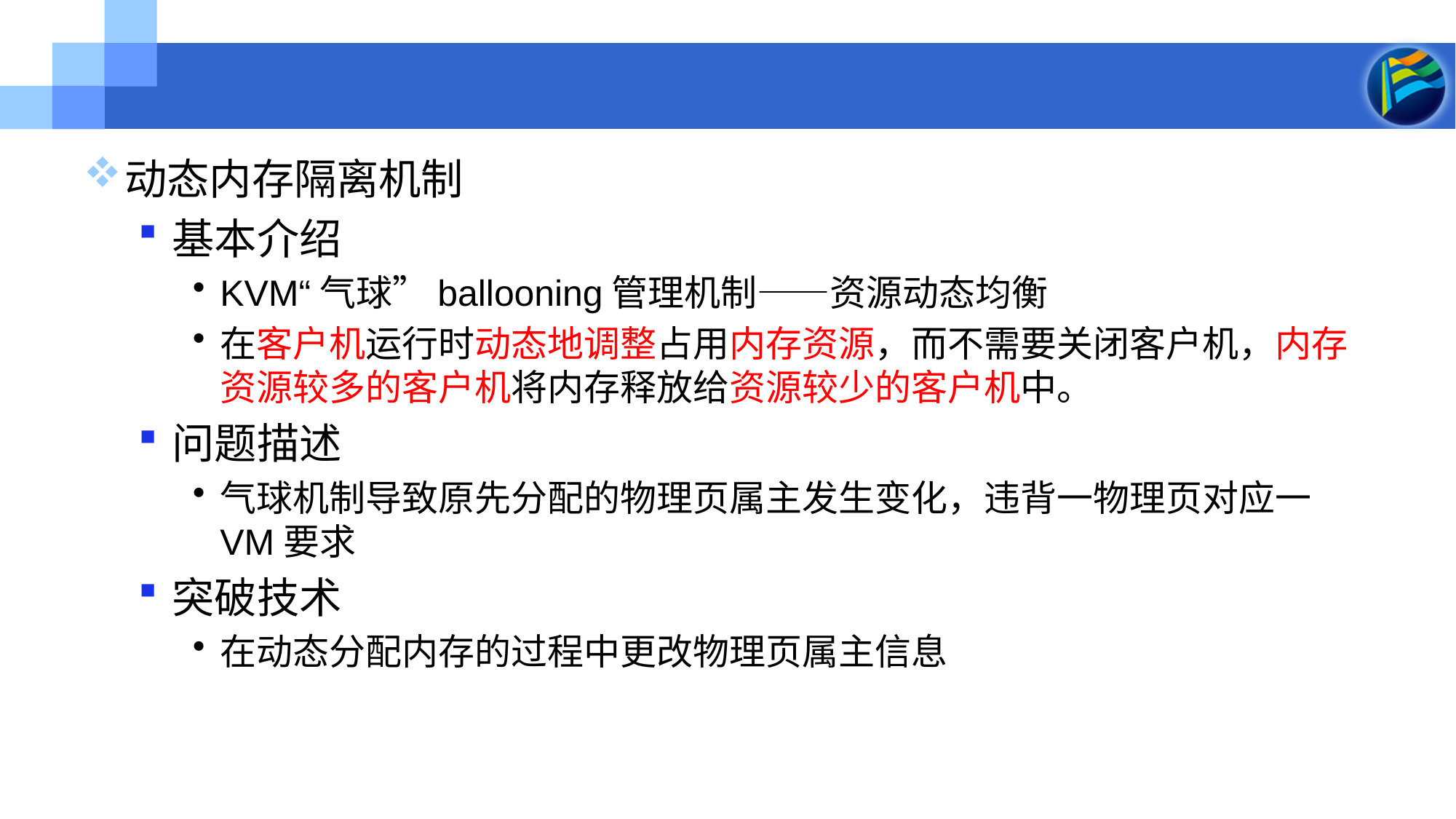

#
动态内存隔离机制
基本介绍
KVM“气球”ballooning管理机制——资源动态均衡
在客户机运行时动态地调整占用内存资源，而不需要关闭客户机，内存资源较多的客户机将内存释放给资源较少的客户机中。
问题描述
气球机制导致原先分配的物理页属主发生变化，违背一物理页对应一VM要求
突破技术
在动态分配内存的过程中更改物理页属主信息

29